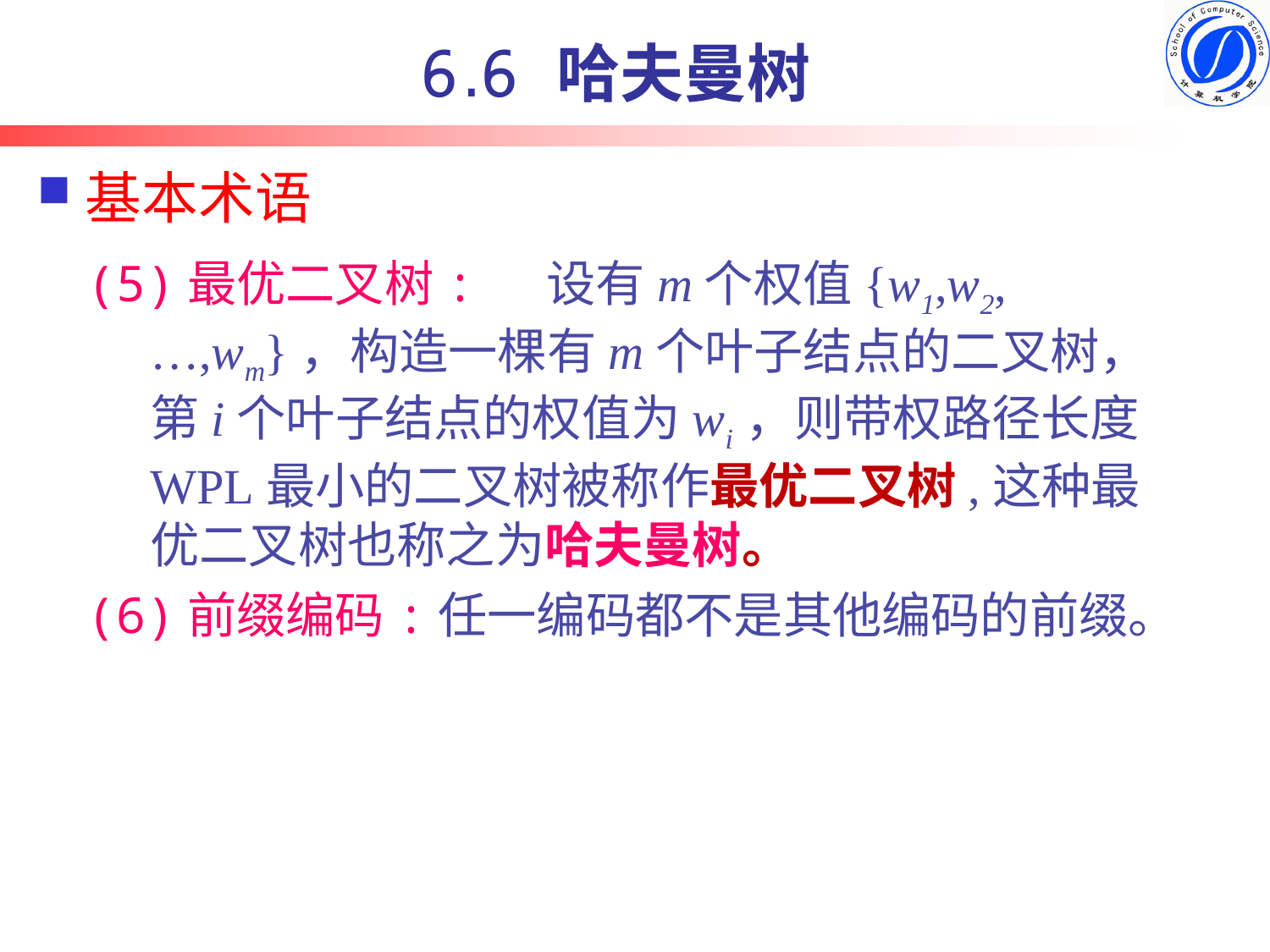

6.6 哈夫曼树
# 基本术语
(5)最优二叉树:  设有m个权值{w1,w2,…,wm}，构造一棵有m个叶子结点的二叉树，第i个叶子结点的权值为wi，则带权路径长度WPL最小的二叉树被称作最优二叉树,这种最优二叉树也称之为哈夫曼树。
(6)前缀编码:任一编码都不是其他编码的前缀。